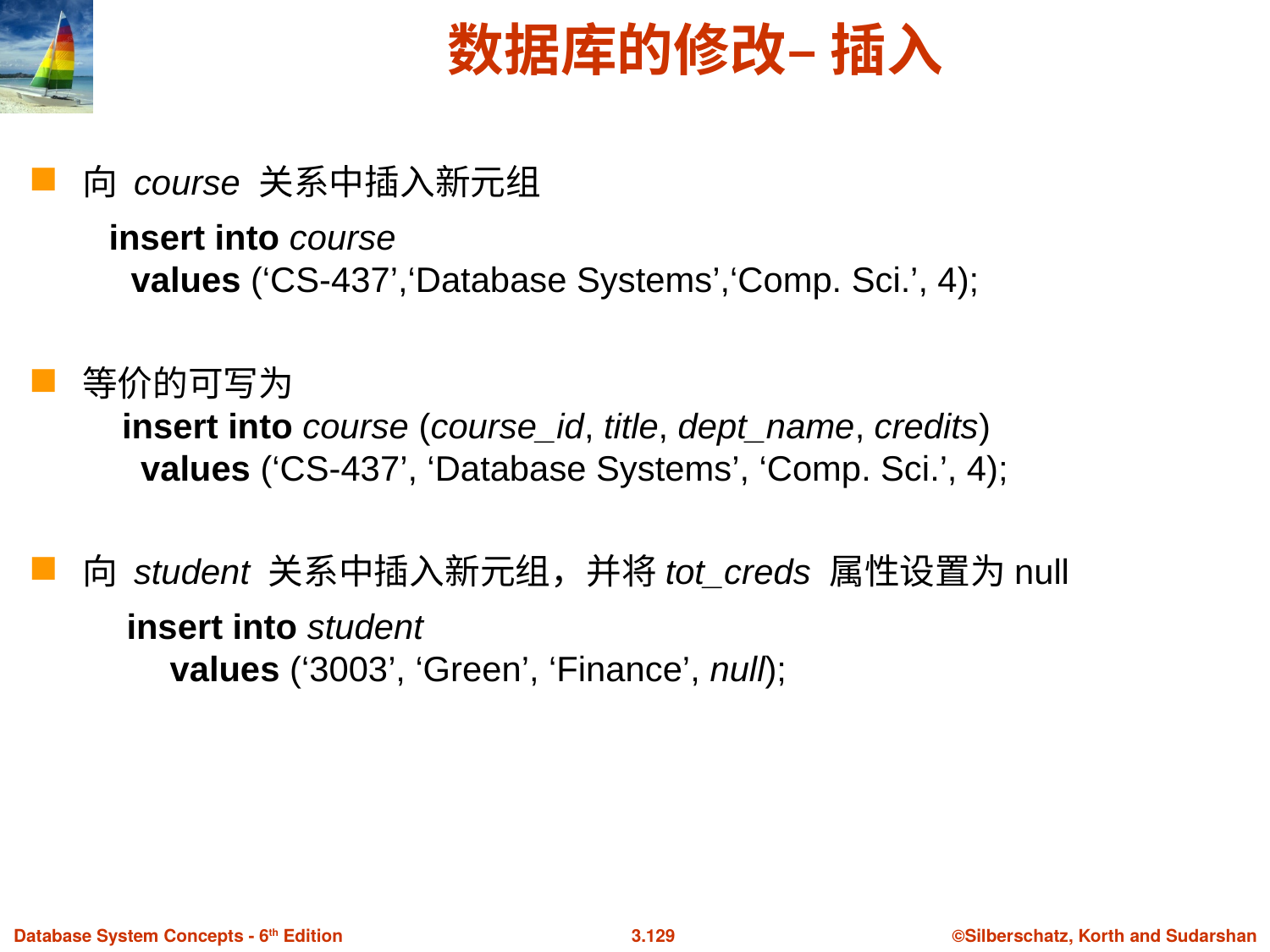

# 数据库的修改– 插入
向 course 关系中插入新元组
	   insert into course
     values (‘CS-437’,‘Database Systems’,‘Comp. Sci.’, 4);

等价的可写为
    insert into course (course_id, title, dept_name, credits)
      values (‘CS-437’, ‘Database Systems’, ‘Comp. Sci.’, 4);

向 student 关系中插入新元组，并将tot_creds 属性设置为null
	     insert into student
         values (‘3003’, ‘Green’, ‘Finance’, null);